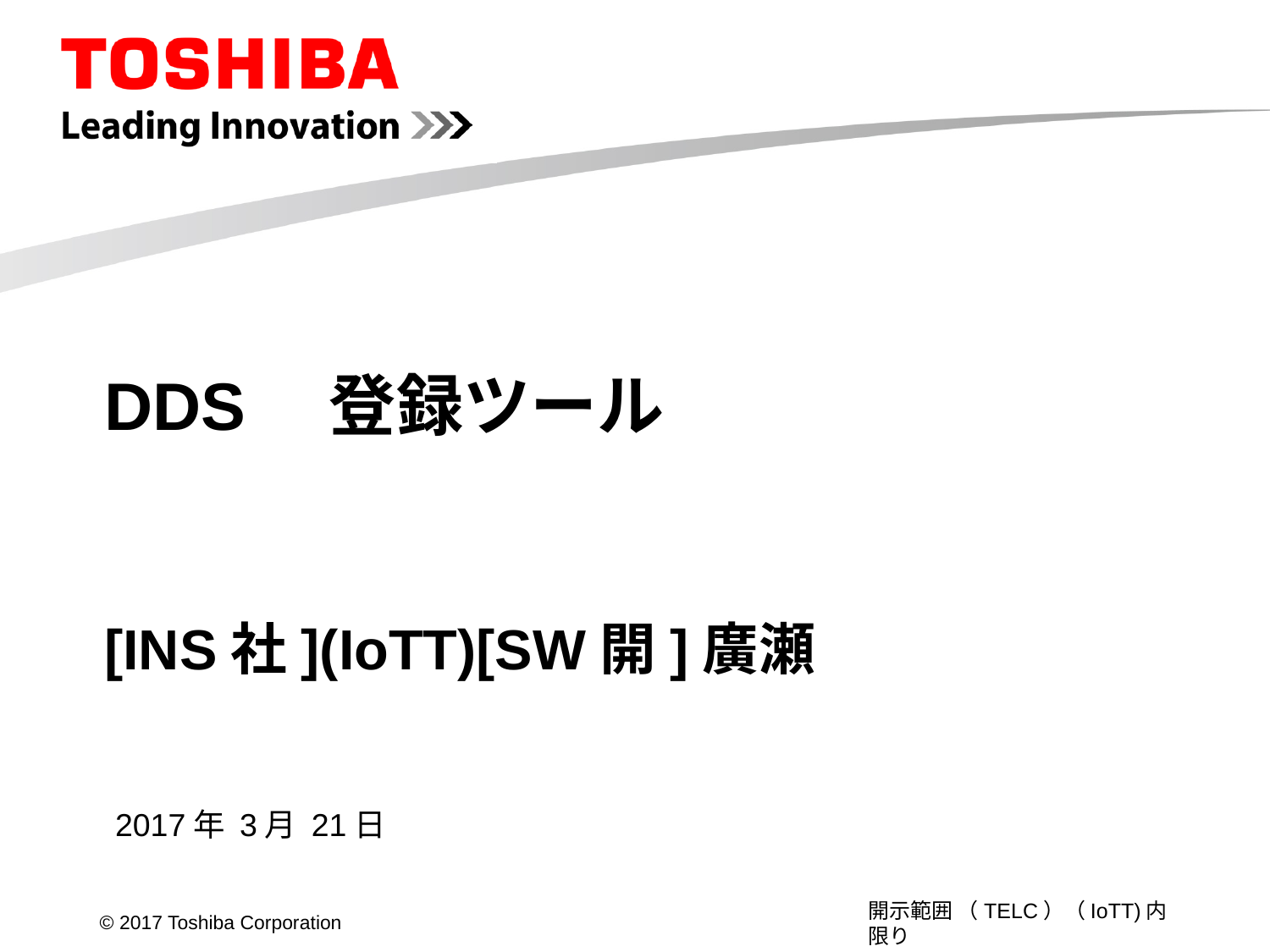

# DDS　登録ツール
[INS社](IoTT)[SW開]廣瀬

　2017年 3月 21日
開示範囲 （TELC）（IoTT)内限り